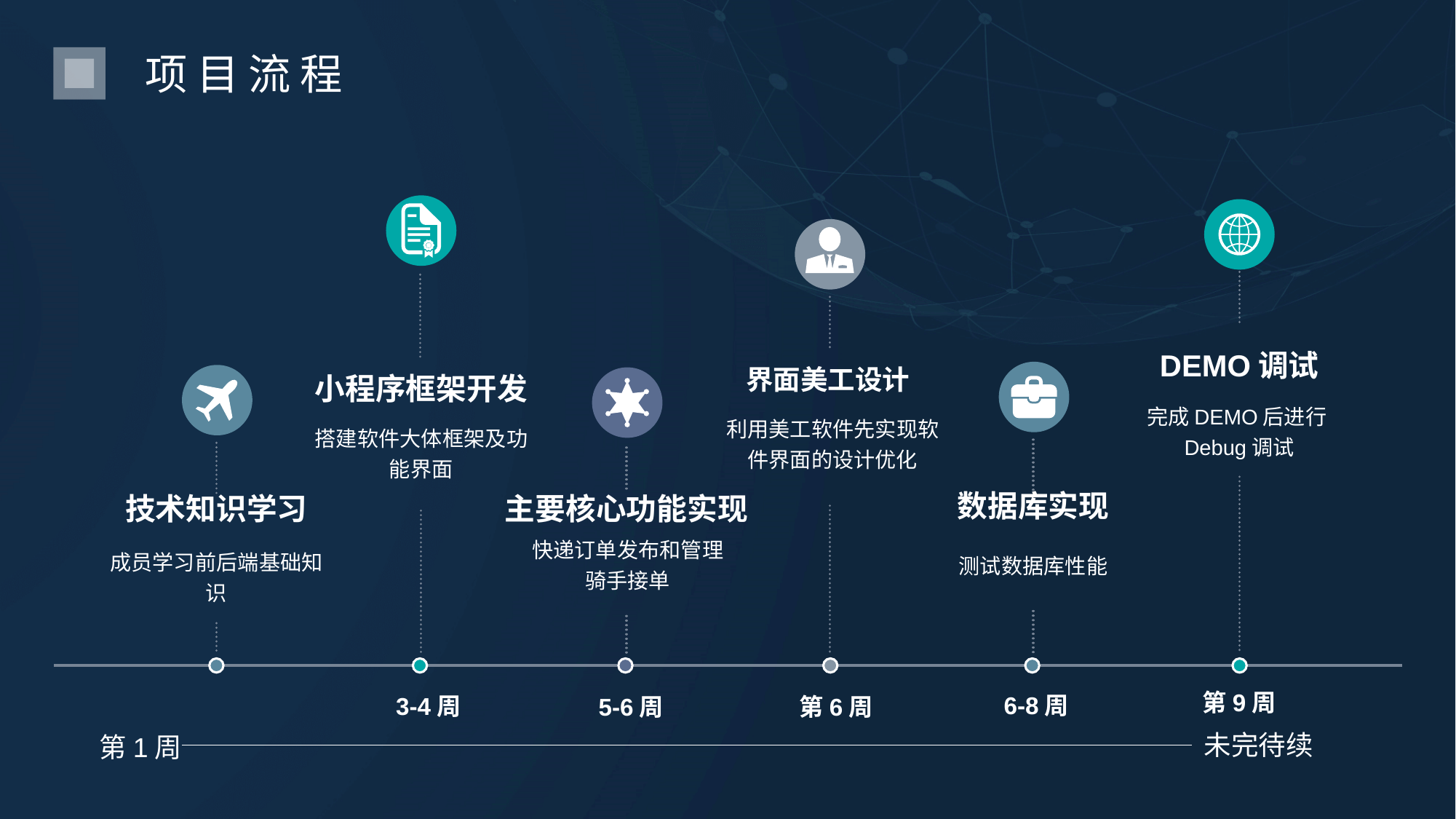

项目流程

DEMO调试

小程序框架开发

完成DEMO后进行Debug调试
利用美工软件先实现软件界面的设计优化

搭建软件大体框架及功能界面
数据库实现
主要核心功能实现

技术知识学习
快递订单发布和管理
骑手接单

成员学习前后端基础知识
测试数据库性能

第9周
6-8周
3-4周
5-6周
第6周

界面美工设计
未完待续
第1周